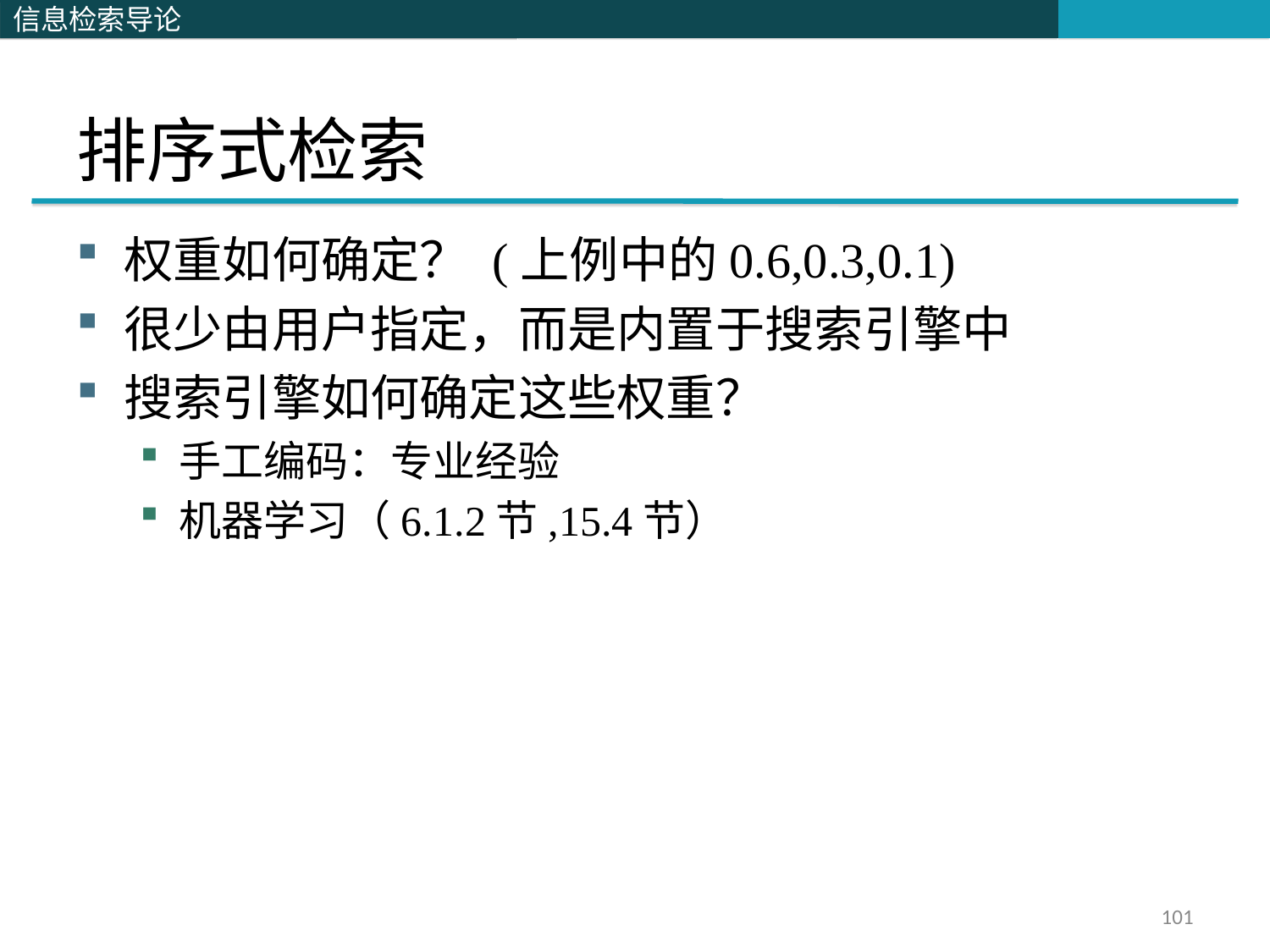

# 排序式检索
权重如何确定？ (上例中的0.6,0.3,0.1)
很少由用户指定，而是内置于搜索引擎中
搜索引擎如何确定这些权重？
手工编码：专业经验
机器学习（6.1.2节,15.4节）
101